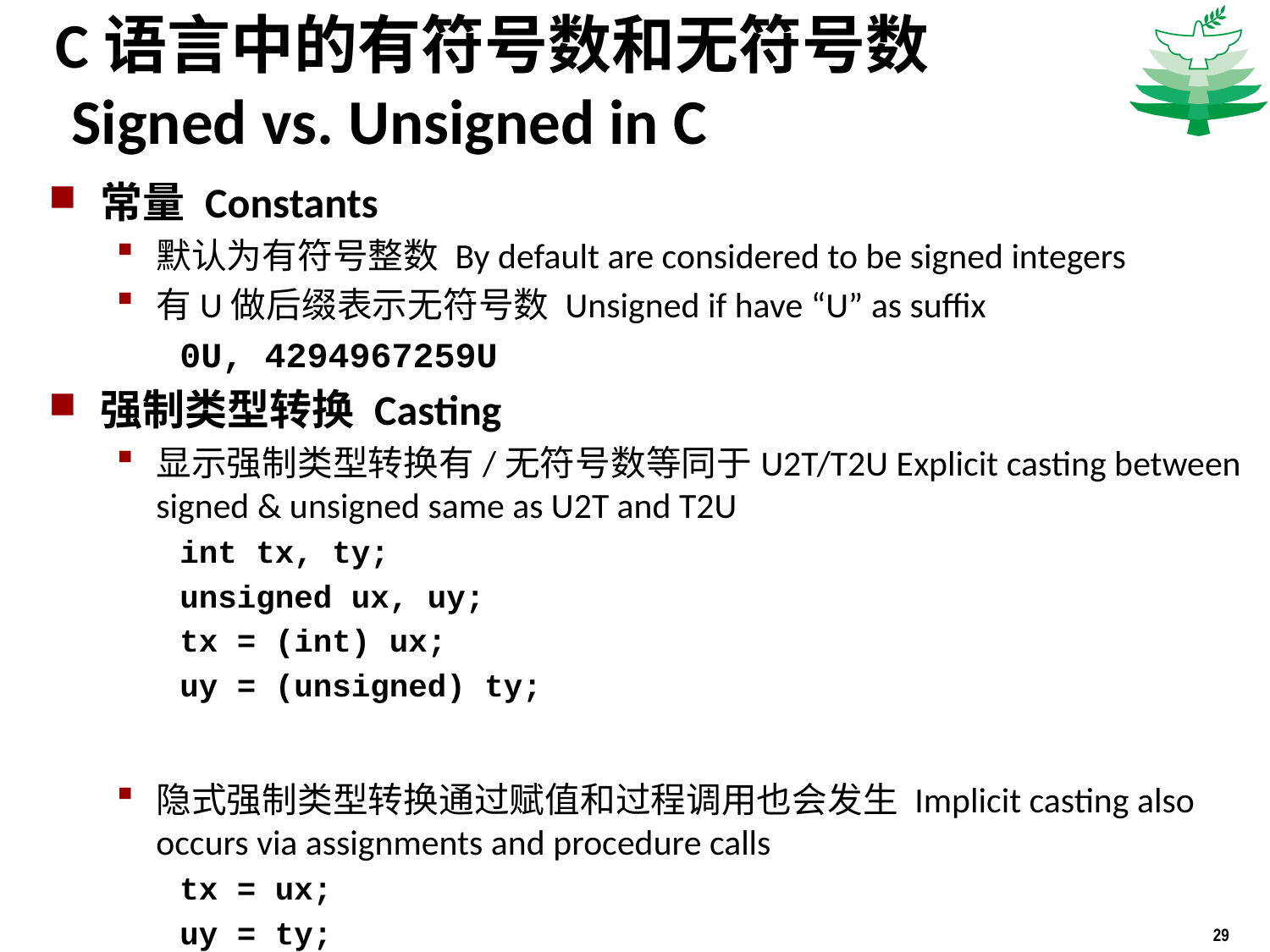

# C语言中的有符号数和无符号数 Signed vs. Unsigned in C
常量 Constants
默认为有符号整数 By default are considered to be signed integers
有U做后缀表示无符号数 Unsigned if have “U” as suffix
0U, 4294967259U
强制类型转换 Casting
显示强制类型转换有/无符号数等同于U2T/T2U Explicit casting between signed & unsigned same as U2T and T2U
int tx, ty;
unsigned ux, uy;
tx = (int) ux;
uy = (unsigned) ty;

隐式强制类型转换通过赋值和过程调用也会发生 Implicit casting also occurs via assignments and procedure calls
tx = ux;
uy = ty;